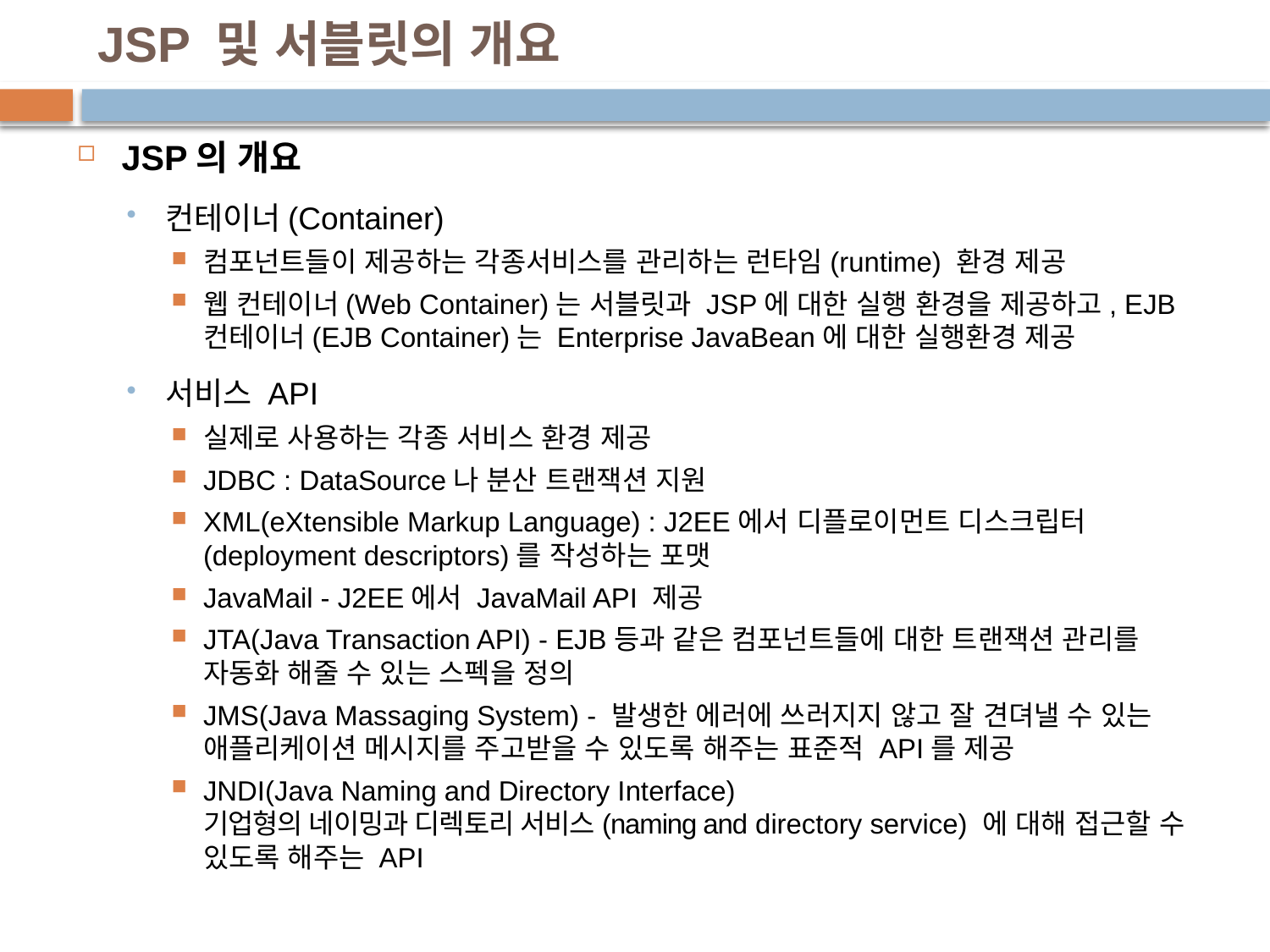

# JSP 및 서블릿의 개요
JSP의 개요
컨테이너(Container)
컴포넌트들이 제공하는 각종서비스를 관리하는 런타임(runtime) 환경 제공
웹 컨테이너(Web Container)는 서블릿과 JSP에 대한 실행 환경을 제공하고, EJB 컨테이너(EJB Container)는 Enterprise JavaBean에 대한 실행환경 제공
서비스 API
실제로 사용하는 각종 서비스 환경 제공
JDBC : DataSource나 분산 트랜잭션 지원
XML(eXtensible Markup Language) : J2EE에서 디플로이먼트 디스크립터(deployment descriptors)를 작성하는 포맷
JavaMail - J2EE에서 JavaMail API 제공
JTA(Java Transaction API) - EJB등과 같은 컴포넌트들에 대한 트랜잭션 관리를 자동화 해줄 수 있는 스펙을 정의
JMS(Java Massaging System) - 발생한 에러에 쓰러지지 않고 잘 견뎌낼 수 있는 애플리케이션 메시지를 주고받을 수 있도록 해주는 표준적 API를 제공
JNDI(Java Naming and Directory Interface)
기업형의 네이밍과 디렉토리 서비스(naming and directory service) 에 대해 접근할 수 있도록 해주는 API